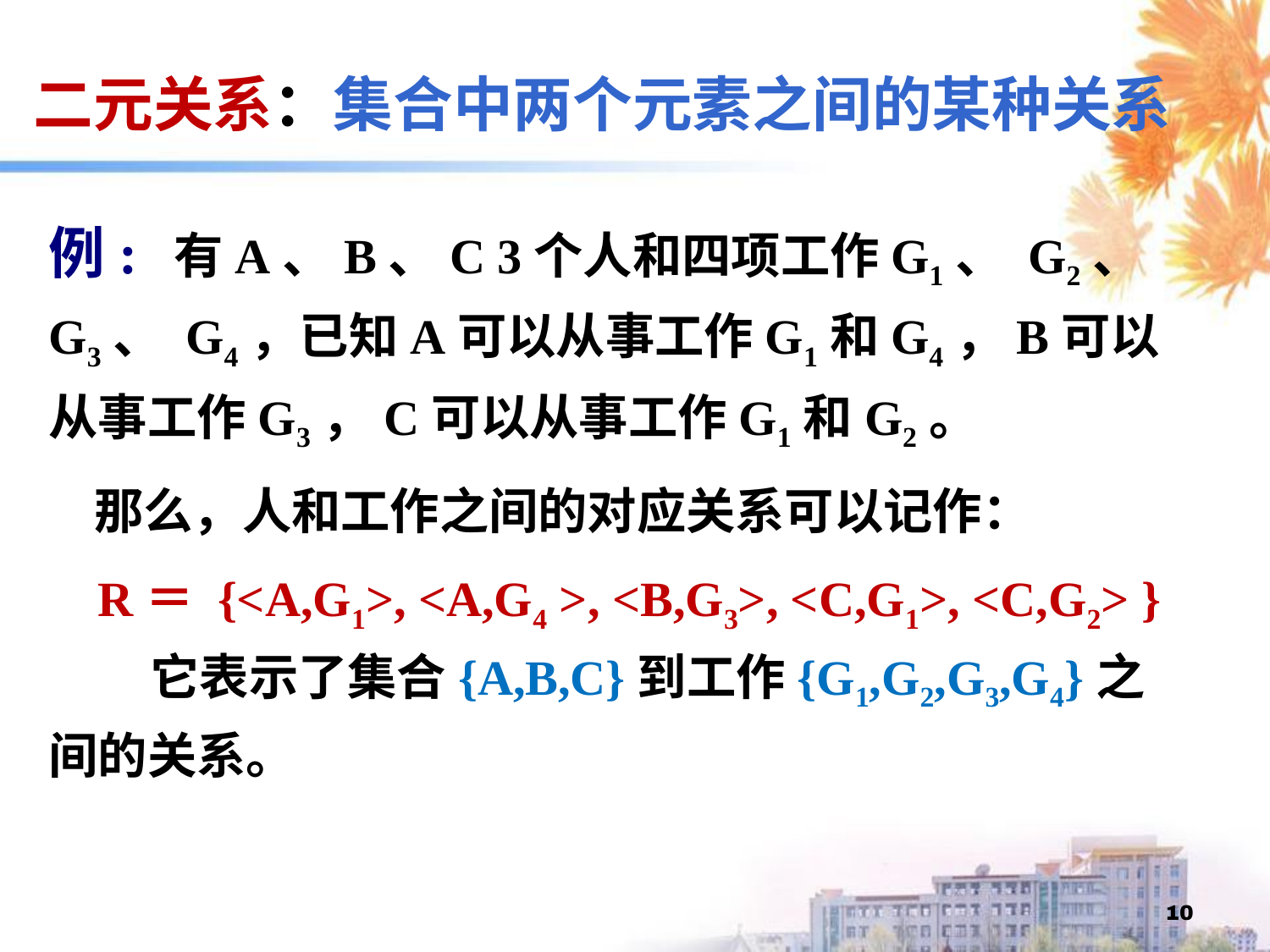

二元关系：集合中两个元素之间的某种关系
例:  有A、B、C 3个人和四项工作G1、 G2、 G3、 G4，已知A可以从事工作G1和G4，B可以从事工作G3，C可以从事工作G1和G2。
   那么，人和工作之间的对应关系可以记作：
    R＝ {<A,G1>, <A,G4 >, <B,G3>, <C,G1>, <C,G2> }
        它表示了集合{A,B,C}到工作{G1,G2,G3,G4}之间的关系。
10